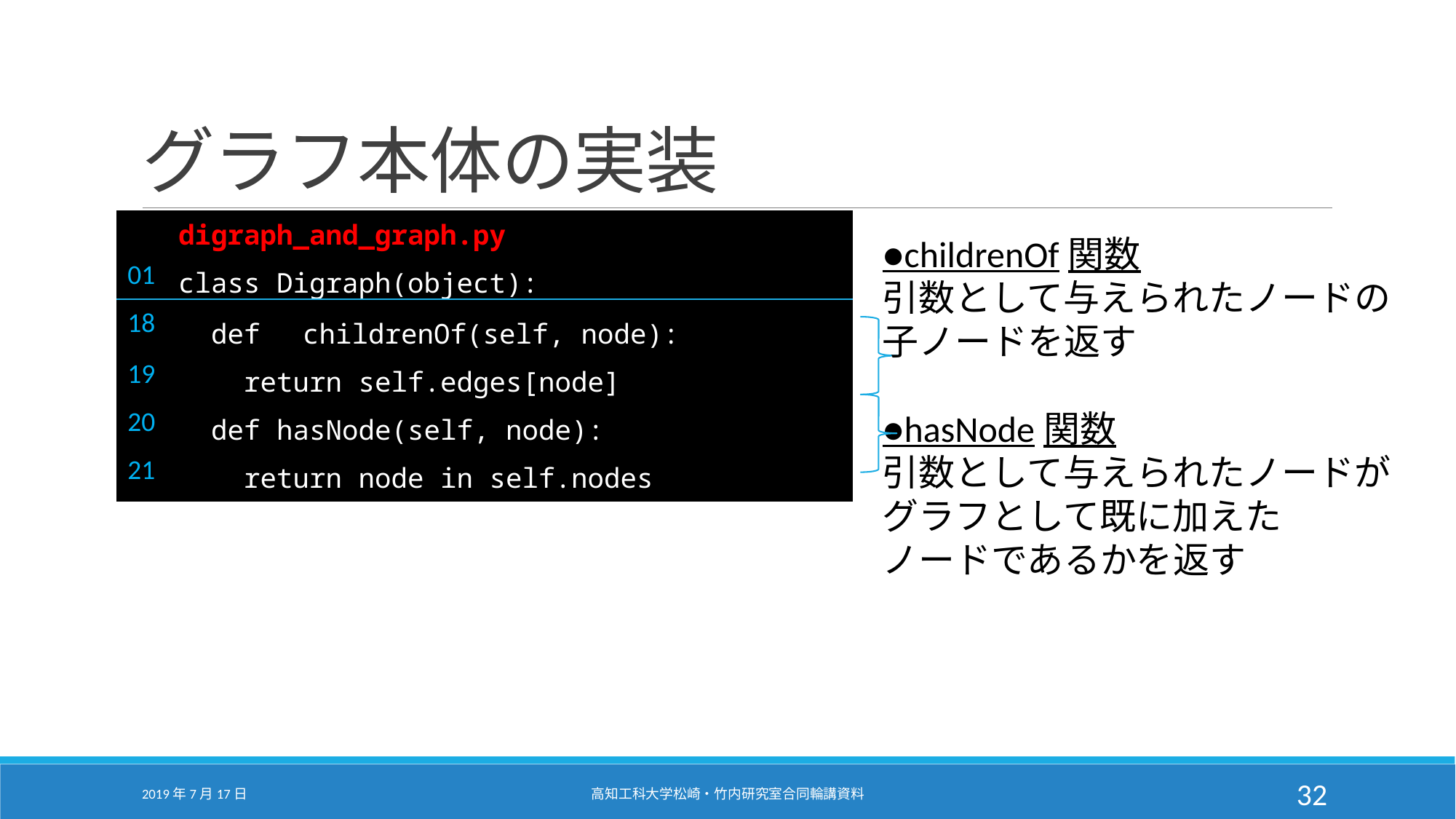

# グラフ本体の実装
|  | digraph\_and\_graph.py |
| --- | --- |
| 01 | class Digraph(object): |
| 18 | def　childrenOf(self, node): |
| 19 | return self.edges[node] |
| 20 | def hasNode(self, node): |
| 21 | return node in self.nodes |
●childrenOf関数
引数として与えられたノードの
子ノードを返す

●hasNode関数
引数として与えられたノードが
グラフとして既に加えた
ノードであるかを返す

2019年7月17日
高知工科大学松崎・竹内研究室合同輪講資料
32